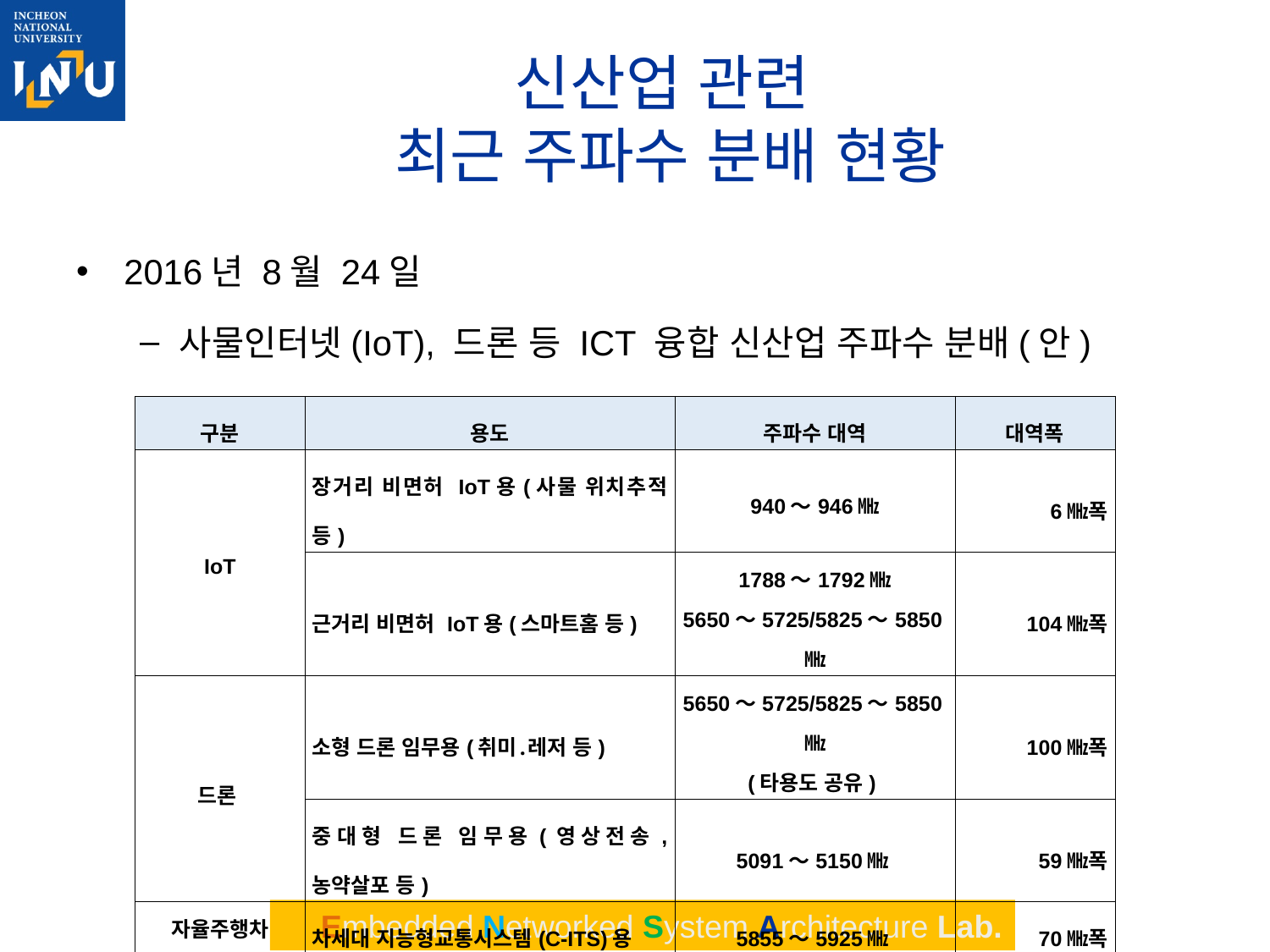

# 신산업 관련 최근 주파수 분배 현황
2016년 8월 24일
사물인터넷(IoT), 드론 등 ICT 융합 신산업 주파수 분배(안)
| 구분 | 용도 | 주파수 대역 | 대역폭 |
| --- | --- | --- | --- |
| IoT | 장거리 비면허 IoT용(사물 위치추적 등) | 940～946㎒ | 6㎒폭 |
|  | 근거리 비면허 IoT용(스마트홈 등) | 1788～1792㎒ 5650～5725/5825～5850㎒ | 104㎒폭 |
| 드론 | 소형 드론 임무용(취미․레저 등) | 5650～5725/5825～5850㎒ (타용도 공유) | 100㎒폭 |
|  | 중대형 드론 임무용(영상전송, 농약살포 등) | 5091～5150㎒ | 59㎒폭 |
| 자율주행차 | 차세대 지능형교통시스템(C-ITS)용 | 5855～5925㎒ | 70㎒폭 |